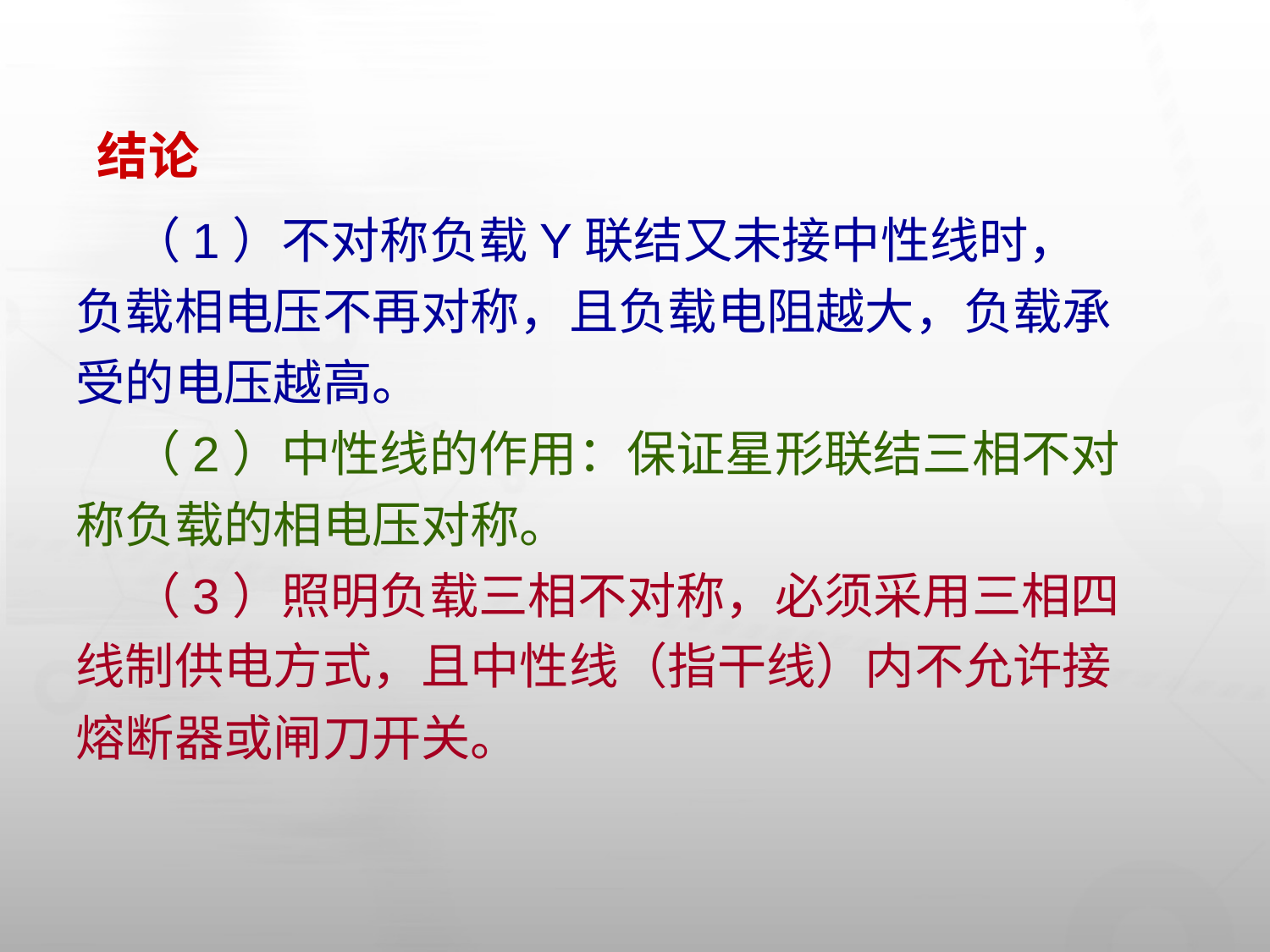

（1）不对称负载Y联结又未接中性线时，负载相电压不再对称，且负载电阻越大，负载承受的电压越高。
    （2）中性线的作用：保证星形联结三相不对称负载的相电压对称。
    （3）照明负载三相不对称，必须采用三相四线制供电方式，且中性线（指干线）内不允许接熔断器或闸刀开关。
结论